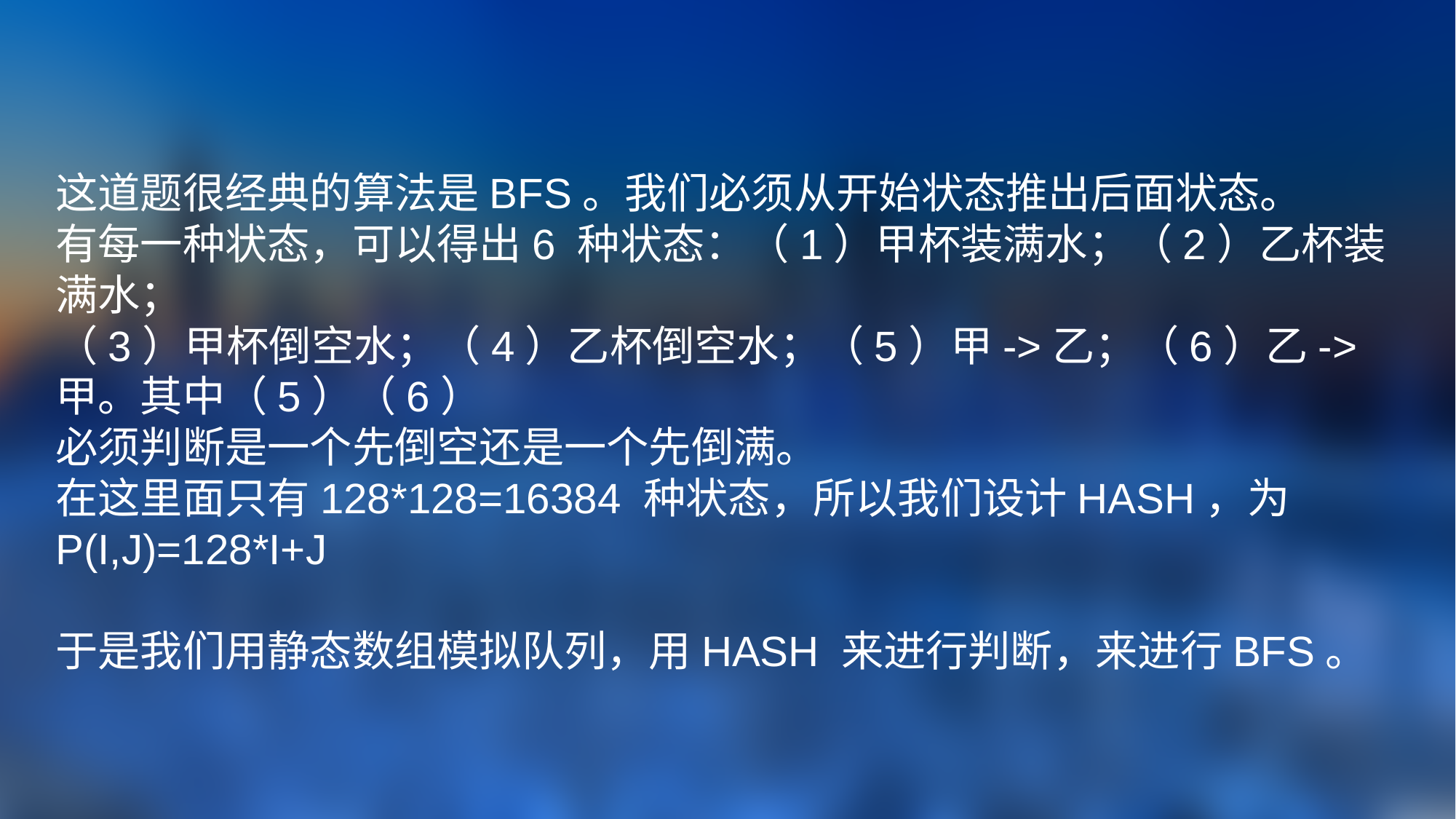

这道题很经典的算法是BFS。我们必须从开始状态推出后面状态。
有每一种状态，可以得出6 种状态：（1）甲杯装满水；（2）乙杯装满水；
（3）甲杯倒空水；（4）乙杯倒空水；（5）甲->乙；（6）乙->甲。其中（5）（6）
必须判断是一个先倒空还是一个先倒满。
在这里面只有128*128=16384 种状态，所以我们设计HASH，为
P(I,J)=128*I+J

于是我们用静态数组模拟队列，用HASH 来进行判断，来进行BFS。